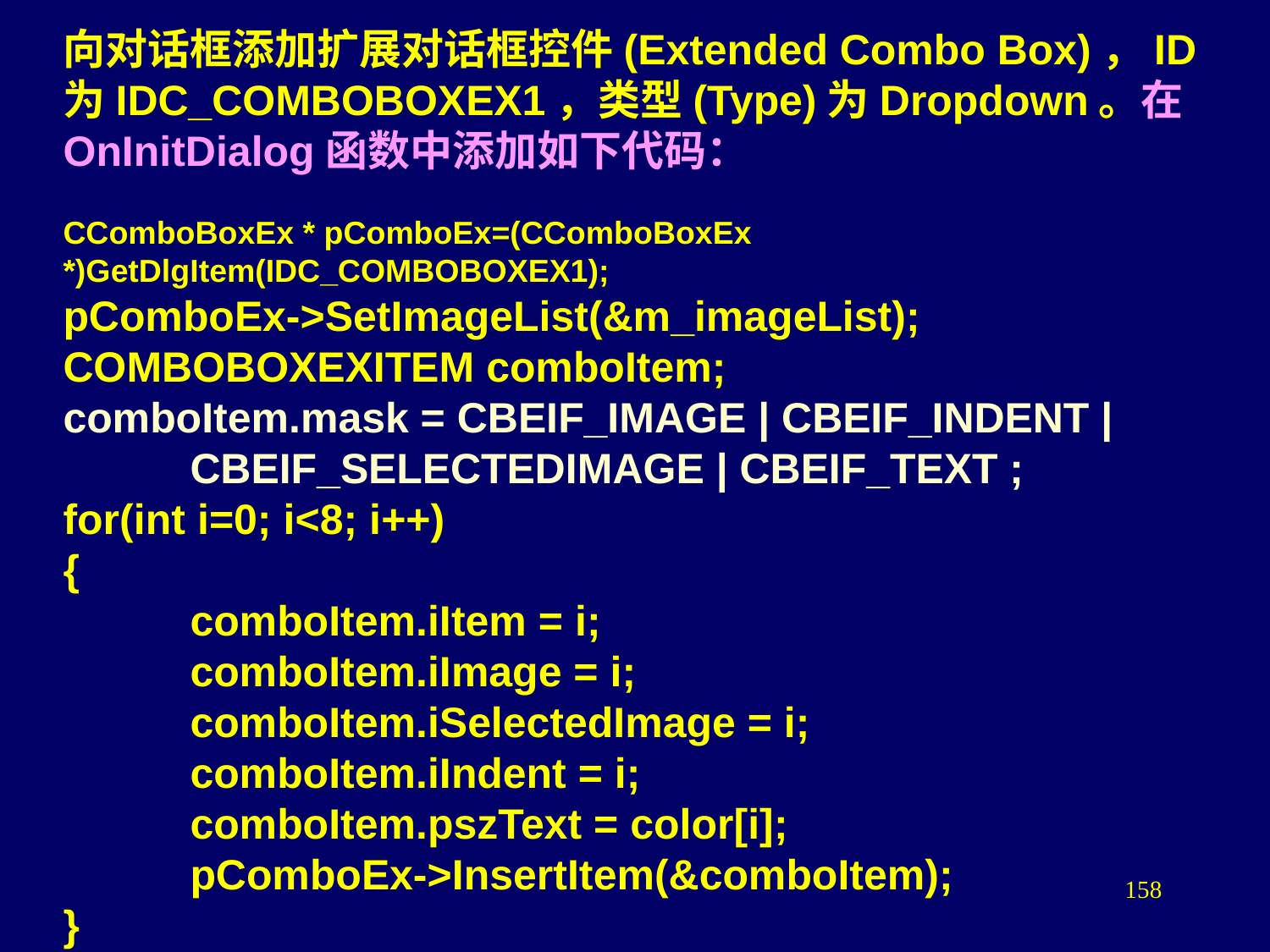

向对话框添加扩展对话框控件(Extended Combo Box)，ID为IDC_COMBOBOXEX1，类型(Type)为Dropdown。在OnInitDialog函数中添加如下代码：

CComboBoxEx * pComboEx=(CComboBoxEx *)GetDlgItem(IDC_COMBOBOXEX1);
pComboEx->SetImageList(&m_imageList);
COMBOBOXEXITEM comboItem;
comboItem.mask = CBEIF_IMAGE | CBEIF_INDENT | 	CBEIF_SELECTEDIMAGE | CBEIF_TEXT ;
for(int i=0; i<8; i++)
{
	comboItem.iItem = i;
	comboItem.iImage = i;
	comboItem.iSelectedImage = i;
	comboItem.iIndent = i;
	comboItem.pszText = color[i];
	pComboEx->InsertItem(&comboItem);
}
158